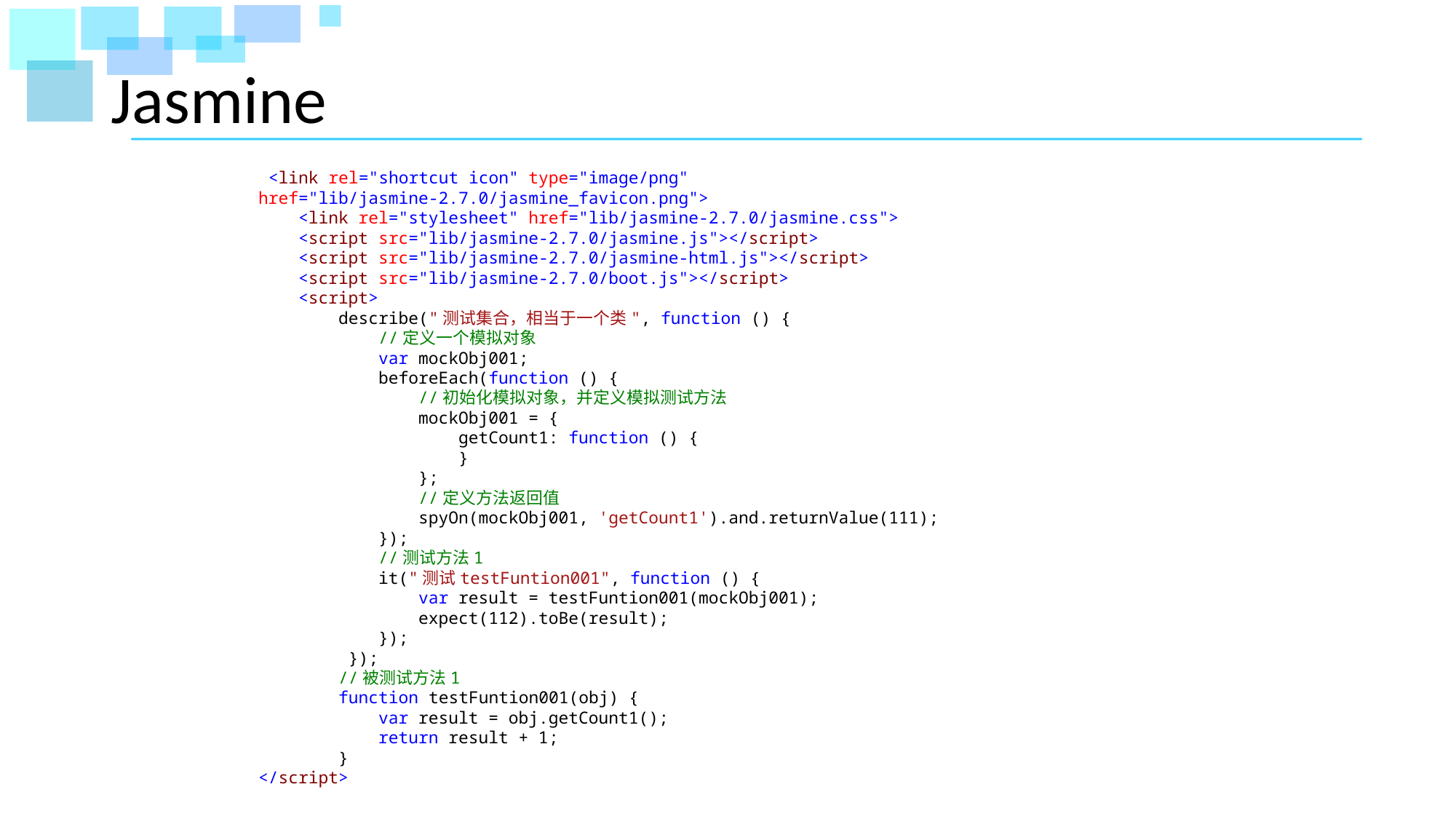

# Jasmine
 <link rel="shortcut icon" type="image/png" href="lib/jasmine-2.7.0/jasmine_favicon.png">
    <link rel="stylesheet" href="lib/jasmine-2.7.0/jasmine.css">
    <script src="lib/jasmine-2.7.0/jasmine.js"></script>
    <script src="lib/jasmine-2.7.0/jasmine-html.js"></script>
    <script src="lib/jasmine-2.7.0/boot.js"></script>
    <script>
        describe("测试集合，相当于一个类", function () {
            //定义一个模拟对象
            var mockObj001;
            beforeEach(function () {
                //初始化模拟对象，并定义模拟测试方法
                mockObj001 = {
                    getCount1: function () {
                    }
                };
                //定义方法返回值
                spyOn(mockObj001, 'getCount1').and.returnValue(111);
            });
            //测试方法1
            it("测试testFuntion001", function () {
                var result = testFuntion001(mockObj001);
                expect(112).toBe(result);
            });
         });
        //被测试方法1
        function testFuntion001(obj) {
            var result = obj.getCount1();
            return result + 1;
        }
</script>